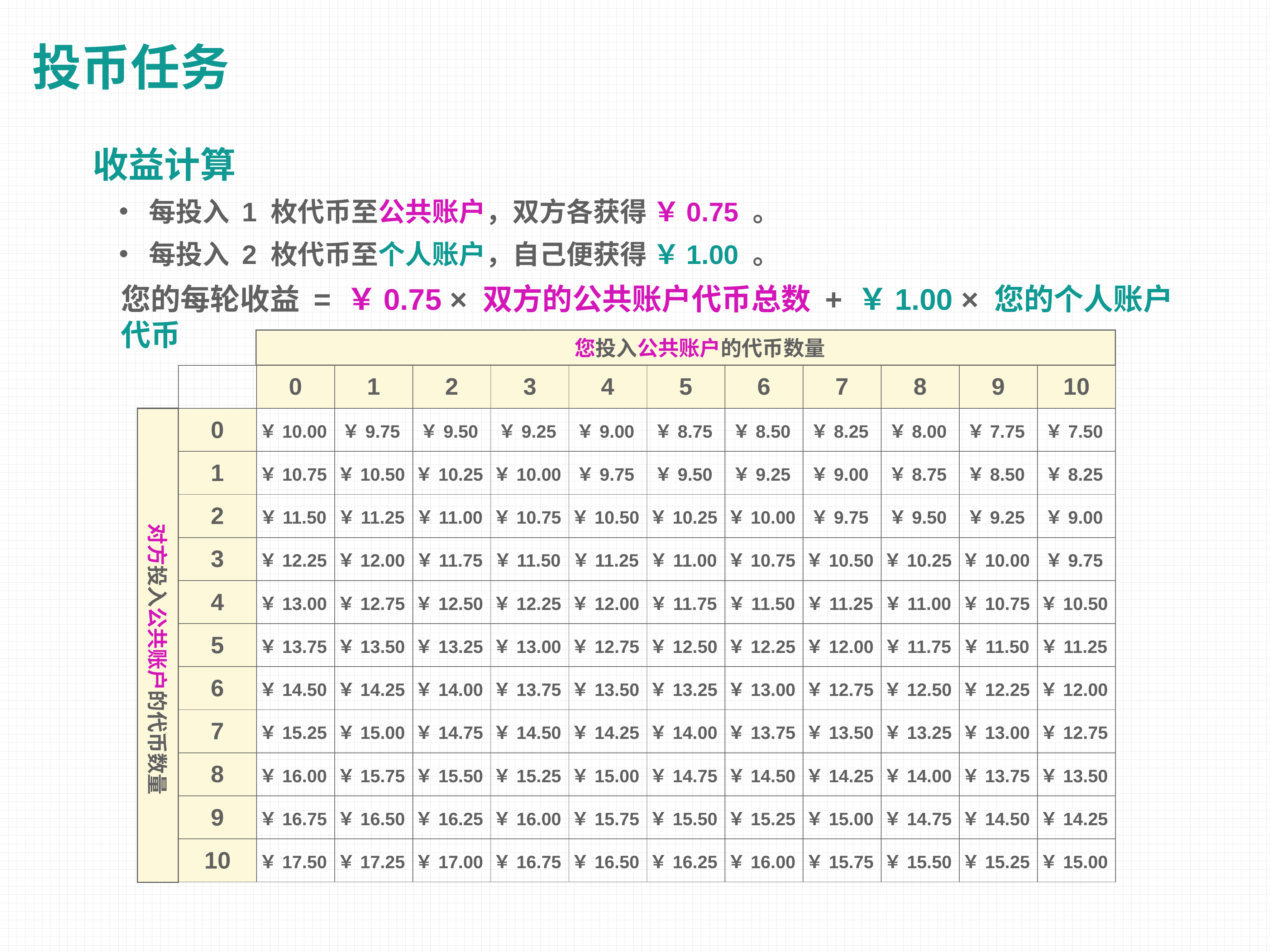

# 投币任务
收益计算
每投入 1 枚代币至公共账户，双方各获得 ￥0.75 。
每投入 2 枚代币至个人账户，自己便获得 ￥1.00 。
您的每轮收益 = ￥0.75 × 双方的公共账户代币总数 + ￥1.00 × 您的个人账户代币
您投入公共账户的代币数量
|  | 0 | 1 | 2 | 3 | 4 | 5 | 6 | 7 | 8 | 9 | 10 |
| --- | --- | --- | --- | --- | --- | --- | --- | --- | --- | --- | --- |
| 0 | ￥10.00 | ￥9.75 | ￥9.50 | ￥9.25 | ￥9.00 | ￥8.75 | ￥8.50 | ￥8.25 | ￥8.00 | ￥7.75 | ￥7.50 |
| 1 | ￥10.75 | ￥10.50 | ￥10.25 | ￥10.00 | ￥9.75 | ￥9.50 | ￥9.25 | ￥9.00 | ￥8.75 | ￥8.50 | ￥8.25 |
| 2 | ￥11.50 | ￥11.25 | ￥11.00 | ￥10.75 | ￥10.50 | ￥10.25 | ￥10.00 | ￥9.75 | ￥9.50 | ￥9.25 | ￥9.00 |
| 3 | ￥12.25 | ￥12.00 | ￥11.75 | ￥11.50 | ￥11.25 | ￥11.00 | ￥10.75 | ￥10.50 | ￥10.25 | ￥10.00 | ￥9.75 |
| 4 | ￥13.00 | ￥12.75 | ￥12.50 | ￥12.25 | ￥12.00 | ￥11.75 | ￥11.50 | ￥11.25 | ￥11.00 | ￥10.75 | ￥10.50 |
| 5 | ￥13.75 | ￥13.50 | ￥13.25 | ￥13.00 | ￥12.75 | ￥12.50 | ￥12.25 | ￥12.00 | ￥11.75 | ￥11.50 | ￥11.25 |
| 6 | ￥14.50 | ￥14.25 | ￥14.00 | ￥13.75 | ￥13.50 | ￥13.25 | ￥13.00 | ￥12.75 | ￥12.50 | ￥12.25 | ￥12.00 |
| 7 | ￥15.25 | ￥15.00 | ￥14.75 | ￥14.50 | ￥14.25 | ￥14.00 | ￥13.75 | ￥13.50 | ￥13.25 | ￥13.00 | ￥12.75 |
| 8 | ￥16.00 | ￥15.75 | ￥15.50 | ￥15.25 | ￥15.00 | ￥14.75 | ￥14.50 | ￥14.25 | ￥14.00 | ￥13.75 | ￥13.50 |
| 9 | ￥16.75 | ￥16.50 | ￥16.25 | ￥16.00 | ￥15.75 | ￥15.50 | ￥15.25 | ￥15.00 | ￥14.75 | ￥14.50 | ￥14.25 |
| 10 | ￥17.50 | ￥17.25 | ￥17.00 | ￥16.75 | ￥16.50 | ￥16.25 | ￥16.00 | ￥15.75 | ￥15.50 | ￥15.25 | ￥15.00 |
对方投入公共账户的代币数量